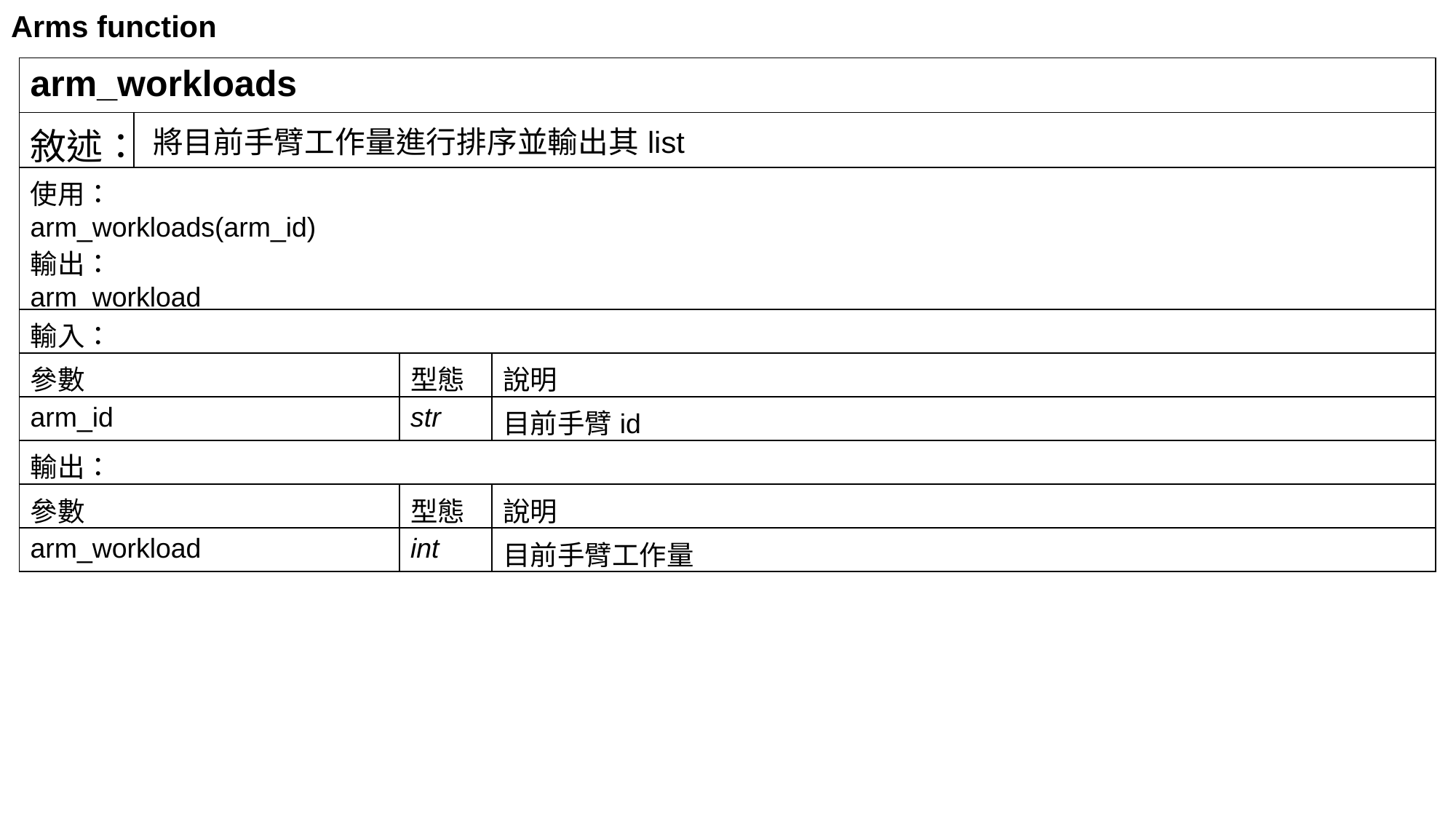

# Arms function
| arm\_workloads |  |  |  |
| --- | --- | --- | --- |
| 敘述： | ﻿將目前手臂工作量進行排序並輸出其list | 將訂單以商品為依據依照目前機器手臂工作量進行排序 |  |
| 使用： arm\_workloads(arm\_id) 輸出： ﻿arm\_workload |  |  |  |
| 輸入： |  |  |  |
| 參數 |  | 型態 | 說明 |
| arm\_id |  | str | 目前手臂id |
| 輸出： |  |  |  |
| 參數 |  | 型態 | 說明 |
| ﻿arm\_workload |  | int | 目前手臂工作量 |
﻿